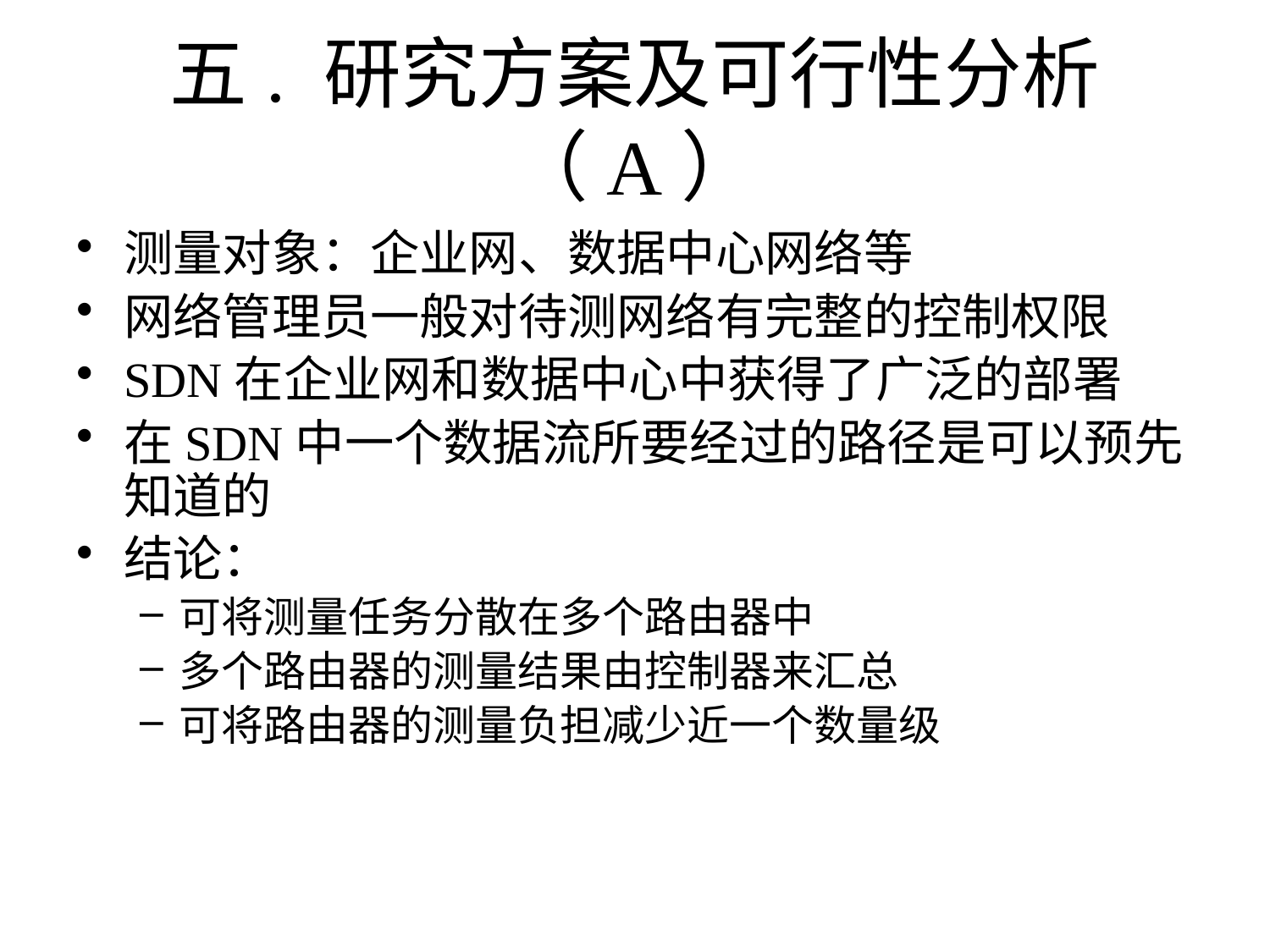

# 五. 研究方案及可行性分析（A）
测量对象：企业网、数据中心网络等
网络管理员一般对待测网络有完整的控制权限
SDN在企业网和数据中心中获得了广泛的部署
在SDN中一个数据流所要经过的路径是可以预先知道的
结论：
可将测量任务分散在多个路由器中
多个路由器的测量结果由控制器来汇总
可将路由器的测量负担减少近一个数量级